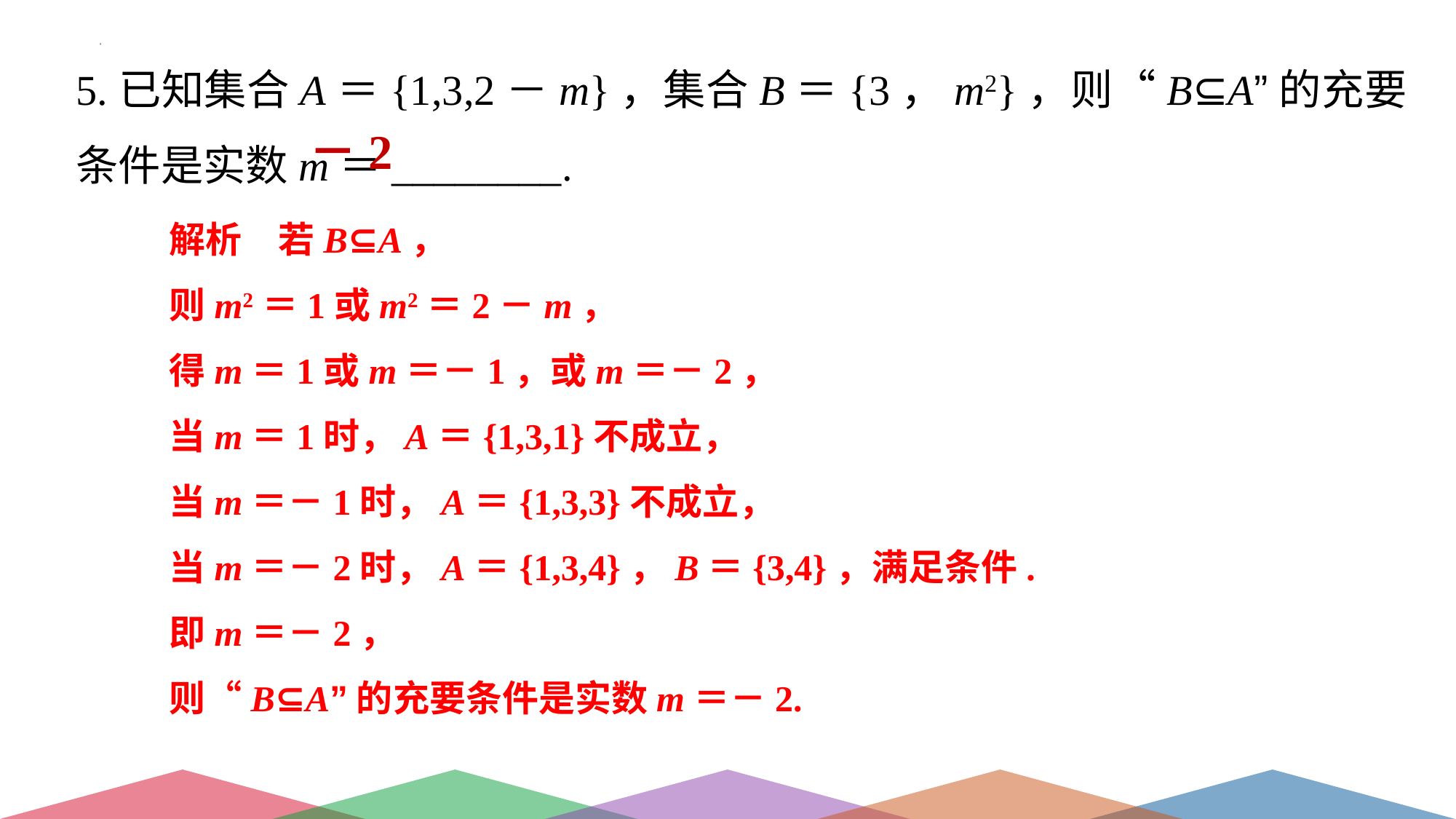

5.已知集合A＝{1,3,2－m}，集合B＝{3，m2}，则“B⊆A”的充要条件是实数m＝________.
－2
解析　若B⊆A，
则m2＝1或m2＝2－m，
得m＝1或m＝－1，或m＝－2，
当m＝1时，A＝{1,3,1}不成立，
当m＝－1时，A＝{1,3,3}不成立，
当m＝－2时，A＝{1,3,4}，B＝{3,4}，满足条件.
即m＝－2，
则“B⊆A”的充要条件是实数m＝－2.